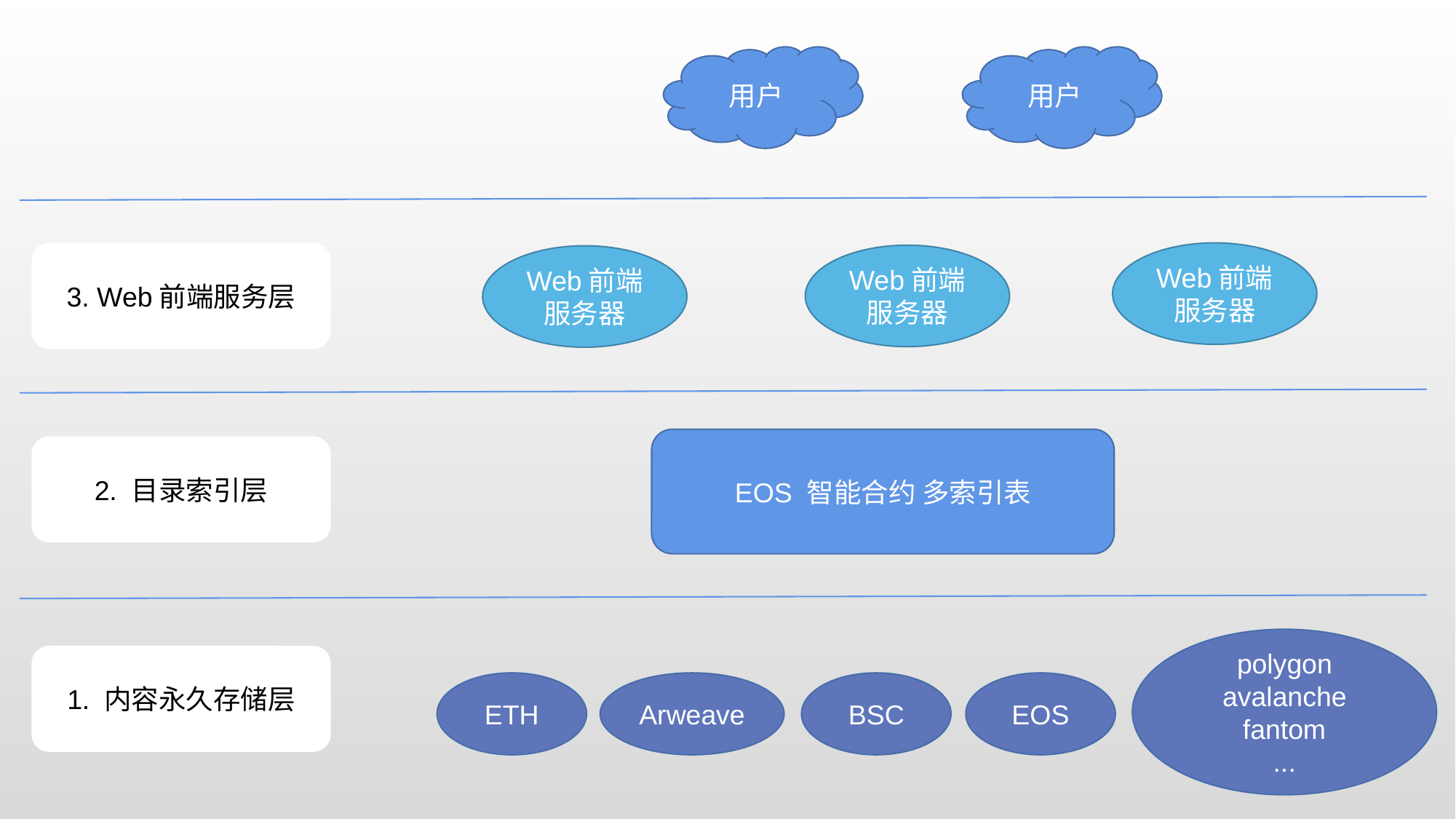

用户
用户
3. Web前端服务层
Web前端服务器
Web前端服务器
Web前端服务器
EOS 智能合约 多索引表
2. 目录索引层
polygon
avalanche
fantom
...
1. 内容永久存储层
ETH
Arweave
BSC
EOS